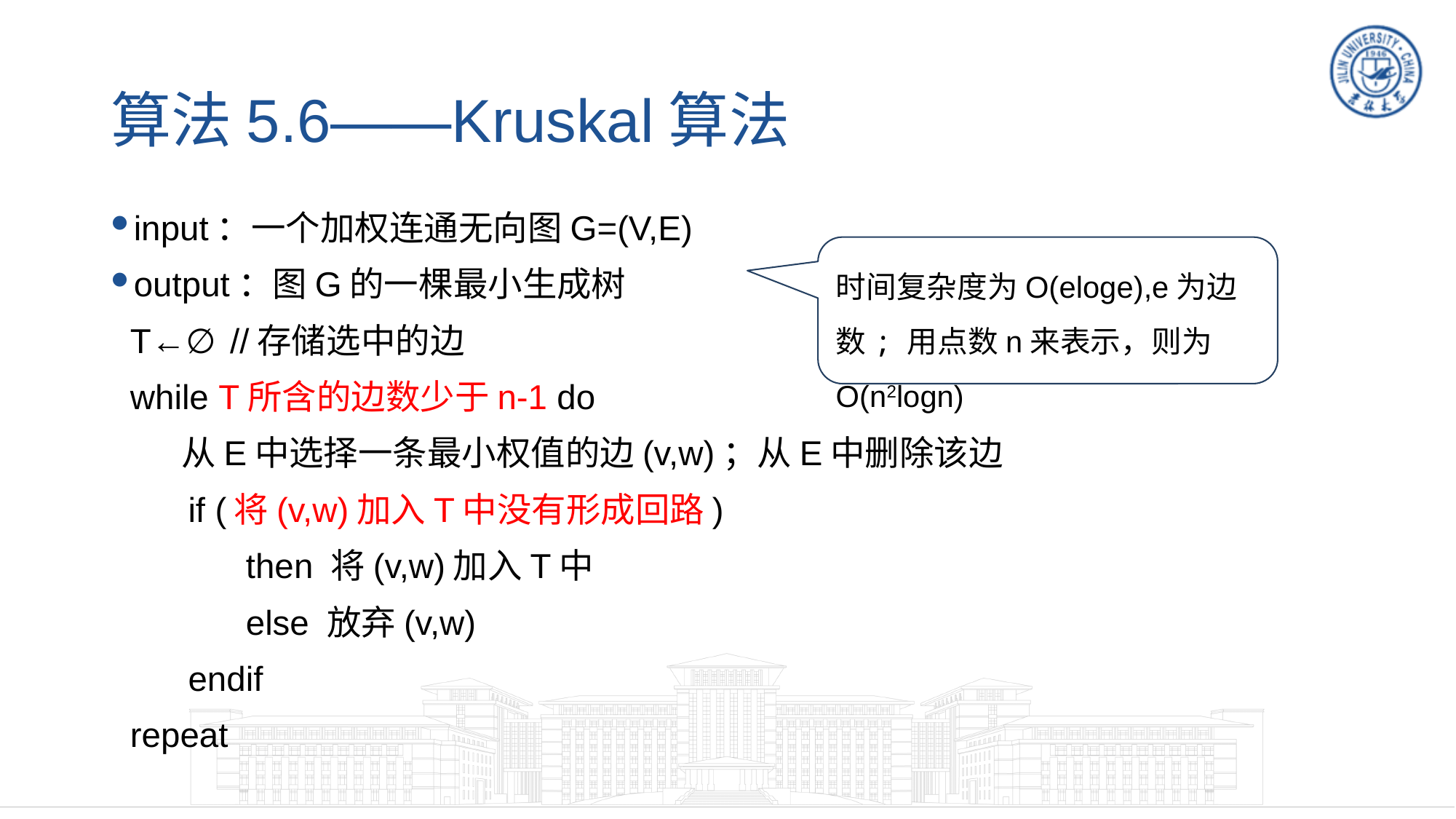

# 算法5.6——Kruskal算法
input：一个加权连通无向图G=(V,E)
output：图G的一棵最小生成树
  T←∅ //存储选中的边
  while T所含的边数少于n-1 do
        从E中选择一条最小权值的边(v,w)；从E中删除该边
        if (将(v,w)加入T中没有形成回路)
              then 将(v,w)加入T中
              else 放弃(v,w)
        endif
  repeat

时间复杂度为O(eloge),e为边数; 用点数n来表示，则为O(n2logn)

44